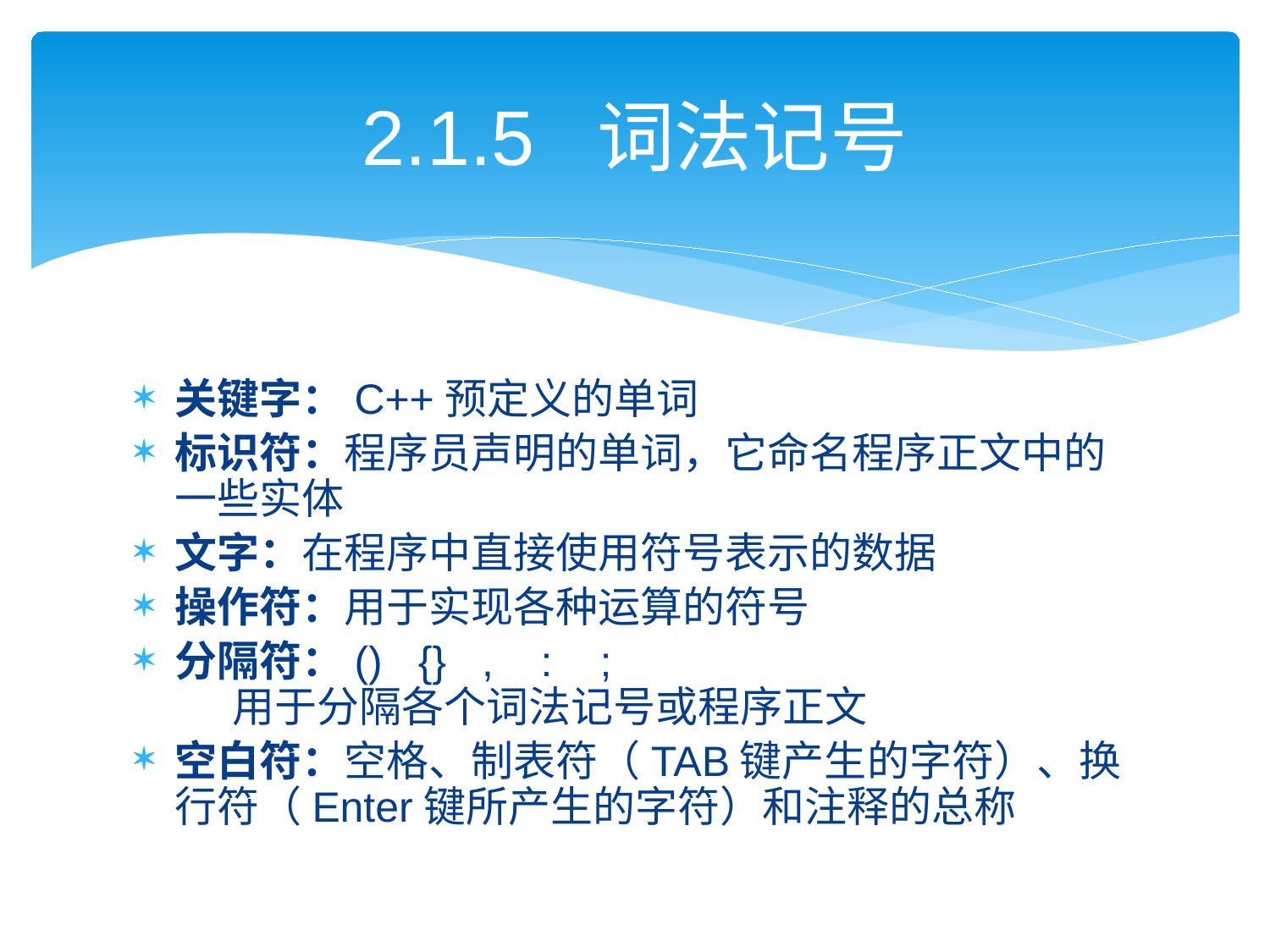

# 2.1.5  词法记号
关键字：C++预定义的单词
标识符：程序员声明的单词，它命名程序正文中的一些实体
文字：在程序中直接使用符号表示的数据
操作符：用于实现各种运算的符号
分隔符：()   {}   ,    :    ;
    用于分隔各个词法记号或程序正文
空白符：空格、制表符（TAB键产生的字符）、换行符（Enter键所产生的字符）和注释的总称